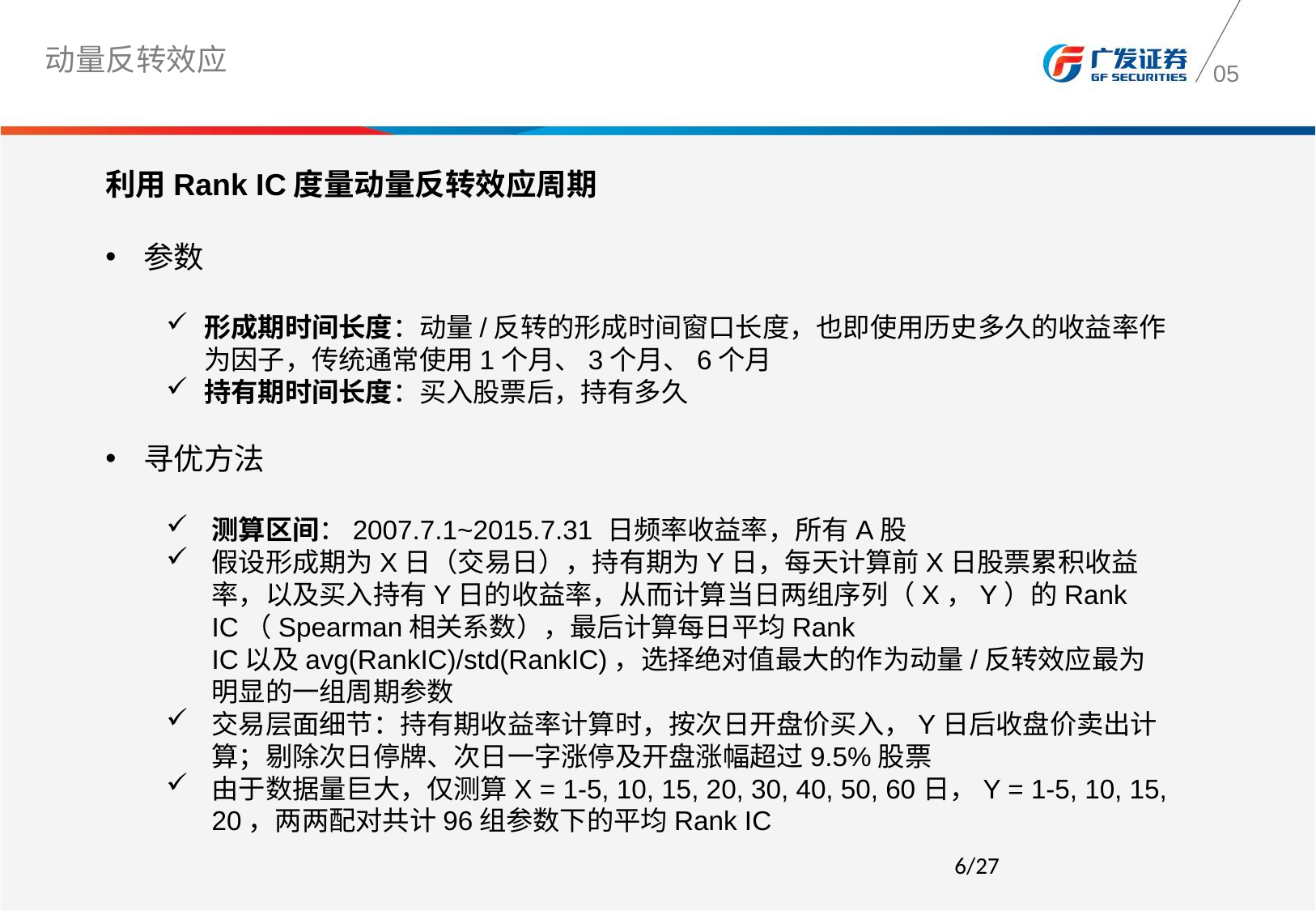

动量反转效应
05
利用Rank IC度量动量反转效应周期

参数

形成期时间长度：动量/反转的形成时间窗口长度，也即使用历史多久的收益率作为因子，传统通常使用1个月、3个月、6个月
持有期时间长度：买入股票后，持有多久

寻优方法

测算区间：2007.7.1~2015.7.31 日频率收益率，所有A股
假设形成期为X日（交易日），持有期为Y日，每天计算前X日股票累积收益率，以及买入持有Y日的收益率，从而计算当日两组序列（X，Y）的Rank IC（Spearman相关系数），最后计算每日平均Rank IC以及avg(RankIC)/std(RankIC)，选择绝对值最大的作为动量/反转效应最为明显的一组周期参数
交易层面细节：持有期收益率计算时，按次日开盘价买入，Y日后收盘价卖出计算；剔除次日停牌、次日一字涨停及开盘涨幅超过9.5%股票
由于数据量巨大，仅测算X = 1-5, 10, 15, 20, 30, 40, 50, 60日，Y = 1-5, 10, 15, 20，两两配对共计96组参数下的平均Rank IC
6/27